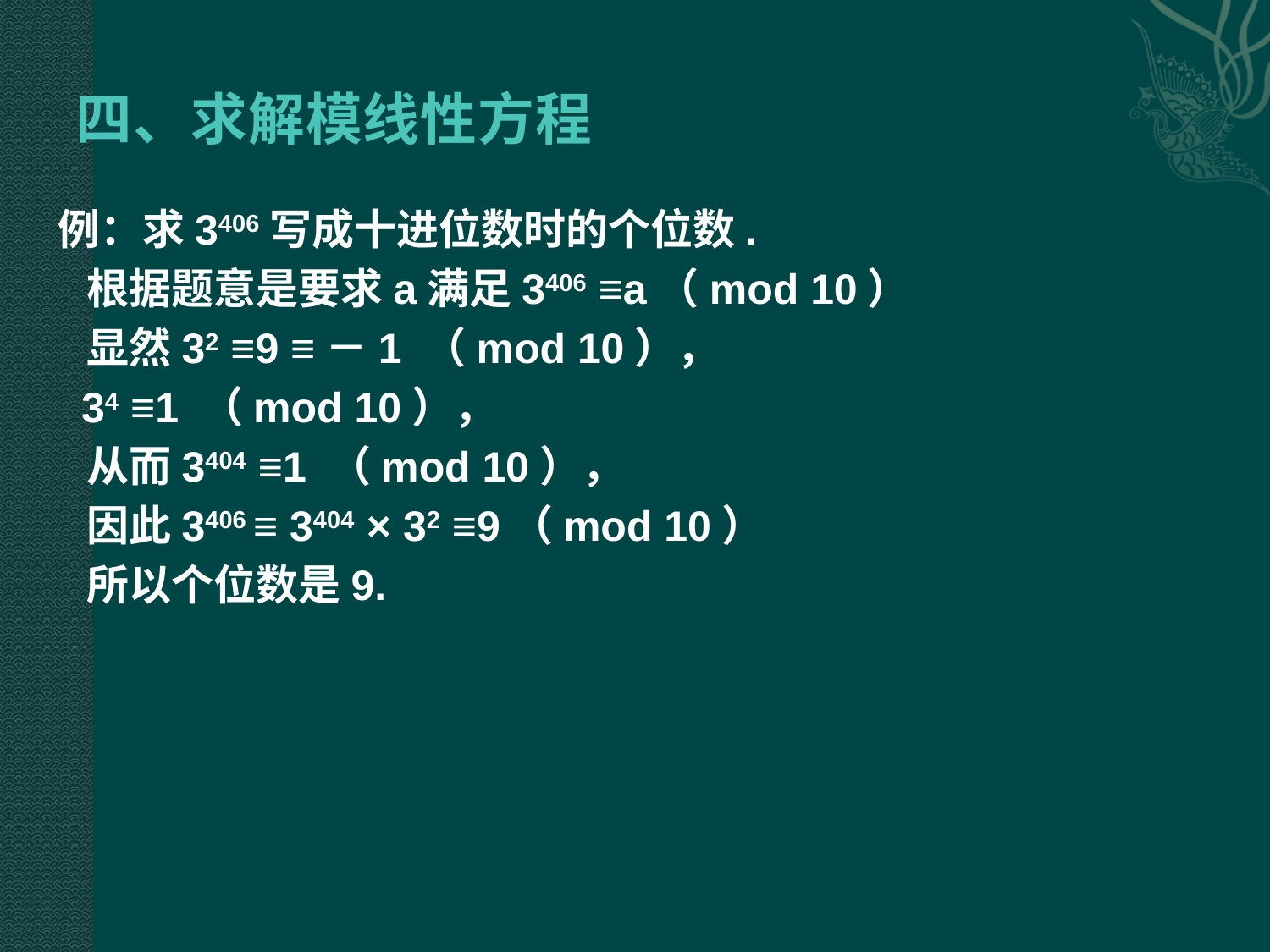

# 四、求解模线性方程
例：求3406写成十进位数时的个位数.
  根据题意是要求a满足3406 ≡a（mod 10）
  显然32 ≡9 ≡－1 （mod 10），
  34 ≡1 （mod 10），
  从而3404 ≡1 （mod 10），
  因此3406 ≡ 3404 × 32 ≡9（mod 10）
  所以个位数是9.